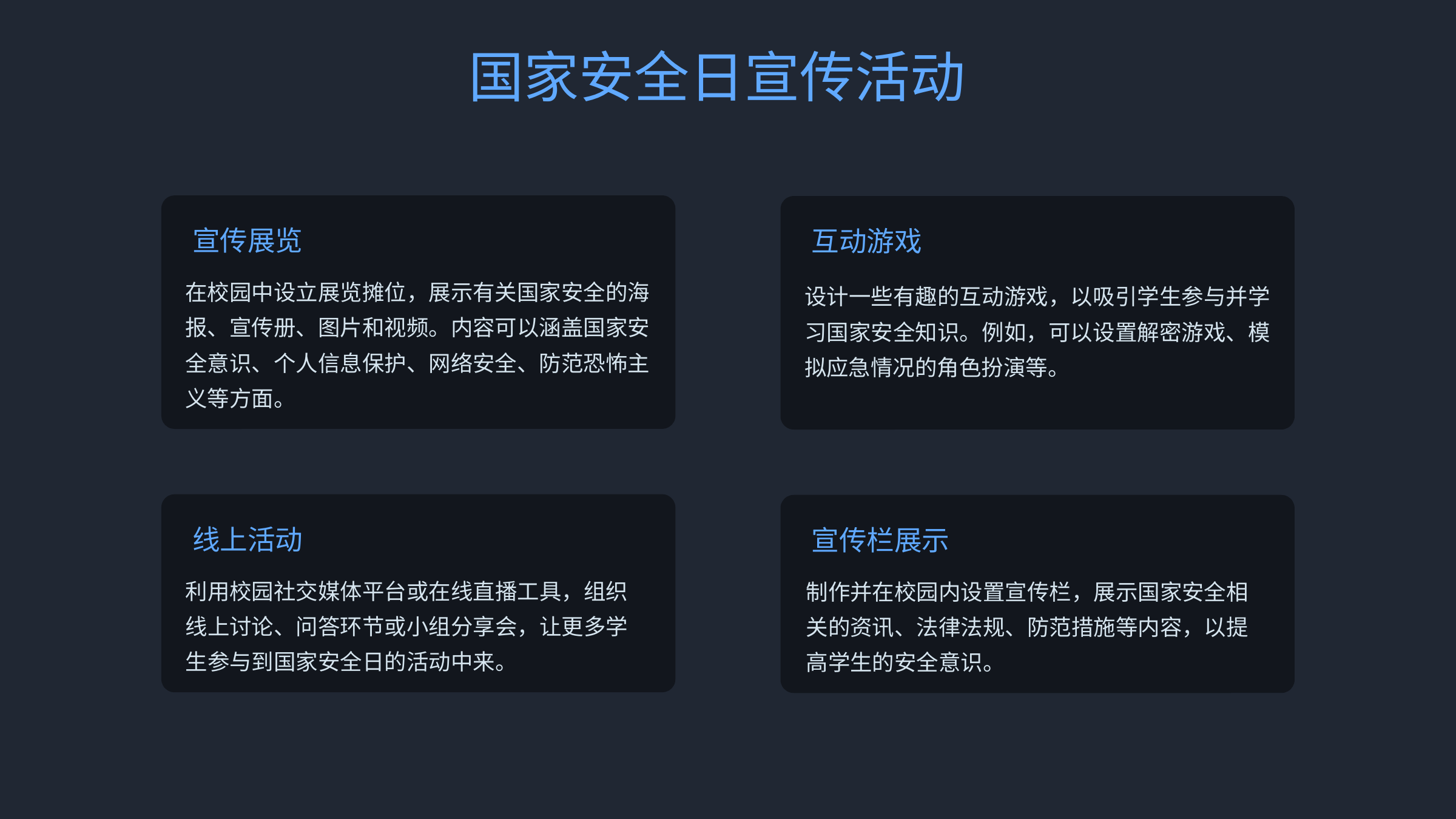

国家安全日宣传活动

宣传展览
互动游戏
在校园中设立展览摊位，展示有关国家安全的海报、宣传册、图片和视频。内容可以涵盖国家安全意识、个人信息保护、网络安全、防范恐怖主义等方面。
设计一些有趣的互动游戏，以吸引学生参与并学习国家安全知识。例如，可以设置解密游戏、模拟应急情况的角色扮演等。

线上活动
宣传栏展示
利用校园社交媒体平台或在线直播工具，组织线上讨论、问答环节或小组分享会，让更多学生参与到国家安全日的活动中来。
制作并在校园内设置宣传栏，展示国家安全相关的资讯、法律法规、防范措施等内容，以提高学生的安全意识。